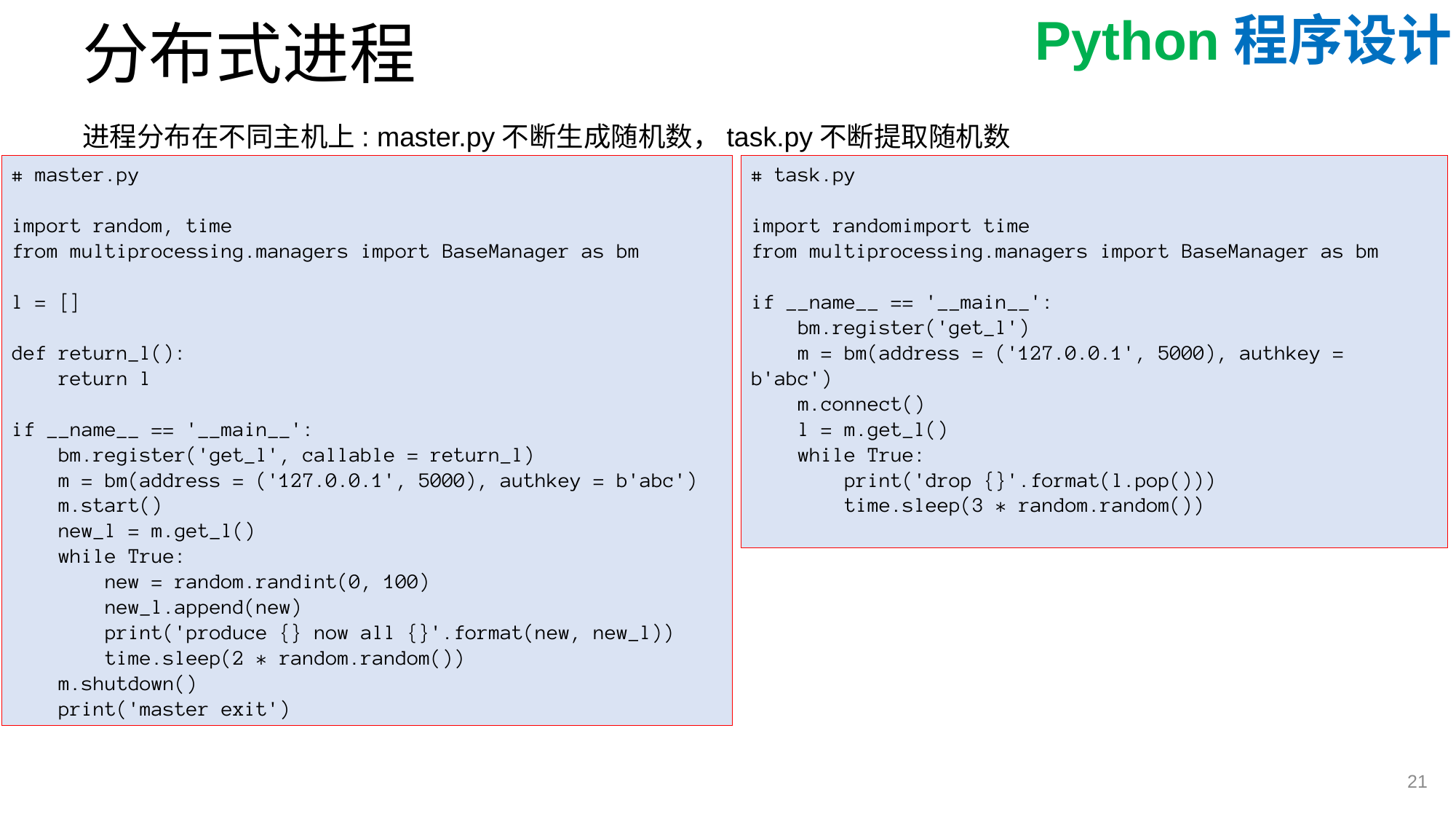

# 分布式进程
进程分布在不同主机上: master.py不断生成随机数，task.py不断提取随机数
# task.py

import randomimport time
from multiprocessing.managers import BaseManager as bm

if __name__ == '__main__':
    bm.register('get_l')
    m = bm(address = ('127.0.0.1', 5000), authkey = b'abc')
    m.connect()
    l = m.get_l()
    while True:
        print('drop {}'.format(l.pop()))
        time.sleep(3 * random.random())

# master.py

import random, time
from multiprocessing.managers import BaseManager as bm

l = []

def return_l():
    return l

if __name__ == '__main__':
    bm.register('get_l', callable = return_l)
    m = bm(address = ('127.0.0.1', 5000), authkey = b'abc')
    m.start()
    new_l = m.get_l()
    while True:
        new = random.randint(0, 100)
        new_l.append(new)
        print('produce {} now all {}'.format(new, new_l))
        time.sleep(2 * random.random())
    m.shutdown()
    print('master exit')
21